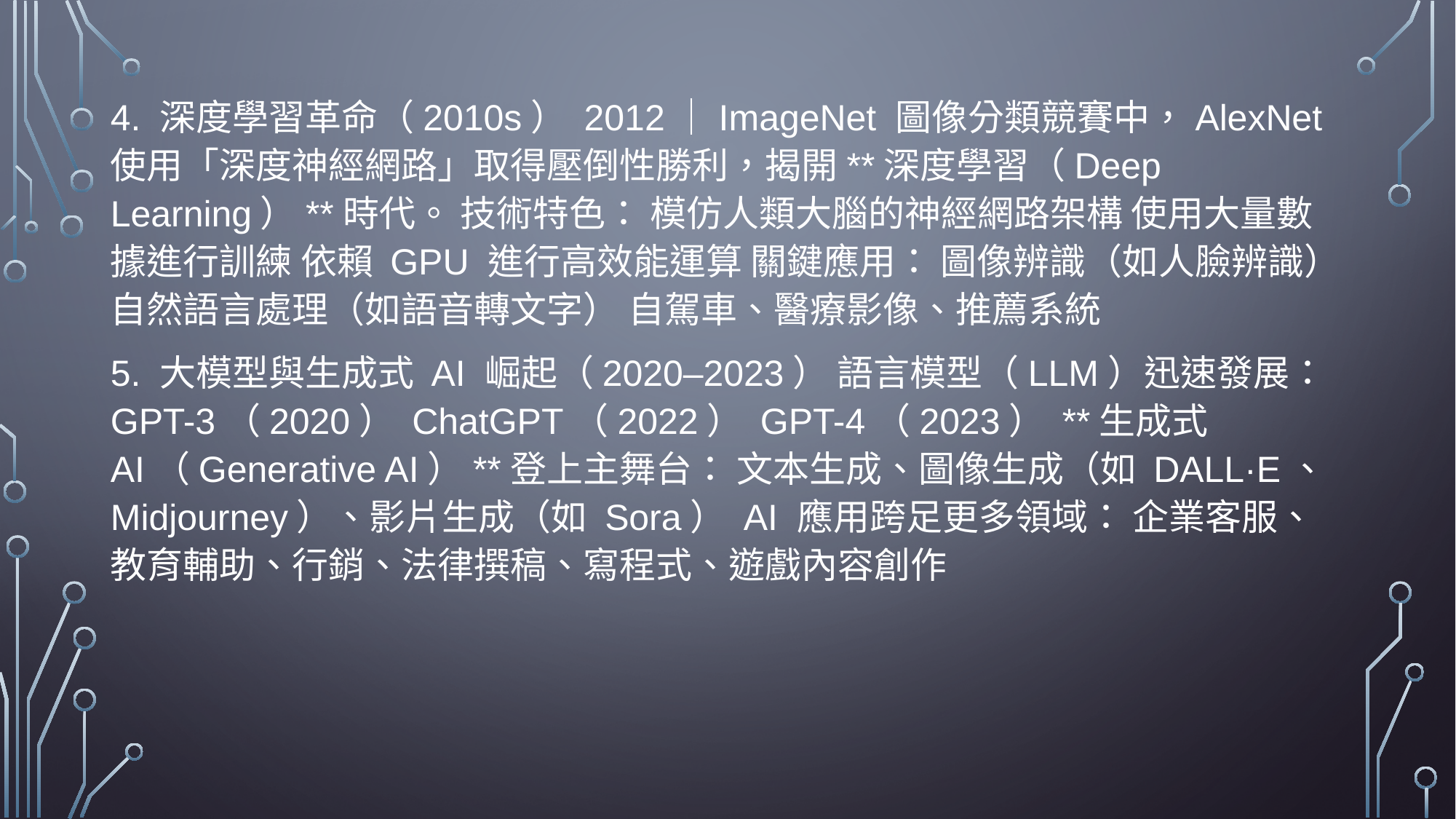

4. 深度學習革命（2010s） 2012｜ImageNet 圖像分類競賽中，AlexNet 使用「深度神經網路」取得壓倒性勝利，揭開**深度學習（Deep Learning）**時代。 技術特色： 模仿人類大腦的神經網路架構 使用大量數據進行訓練 依賴 GPU 進行高效能運算 關鍵應用： 圖像辨識（如人臉辨識） 自然語言處理（如語音轉文字） 自駕車、醫療影像、推薦系統
5. 大模型與生成式 AI 崛起（2020–2023） 語言模型（LLM）迅速發展： GPT-3（2020） ChatGPT（2022） GPT-4（2023） **生成式AI（Generative AI）**登上主舞台： 文本生成、圖像生成（如 DALL·E、Midjourney）、影片生成（如 Sora） AI 應用跨足更多領域： 企業客服、教育輔助、行銷、法律撰稿、寫程式、遊戲內容創作